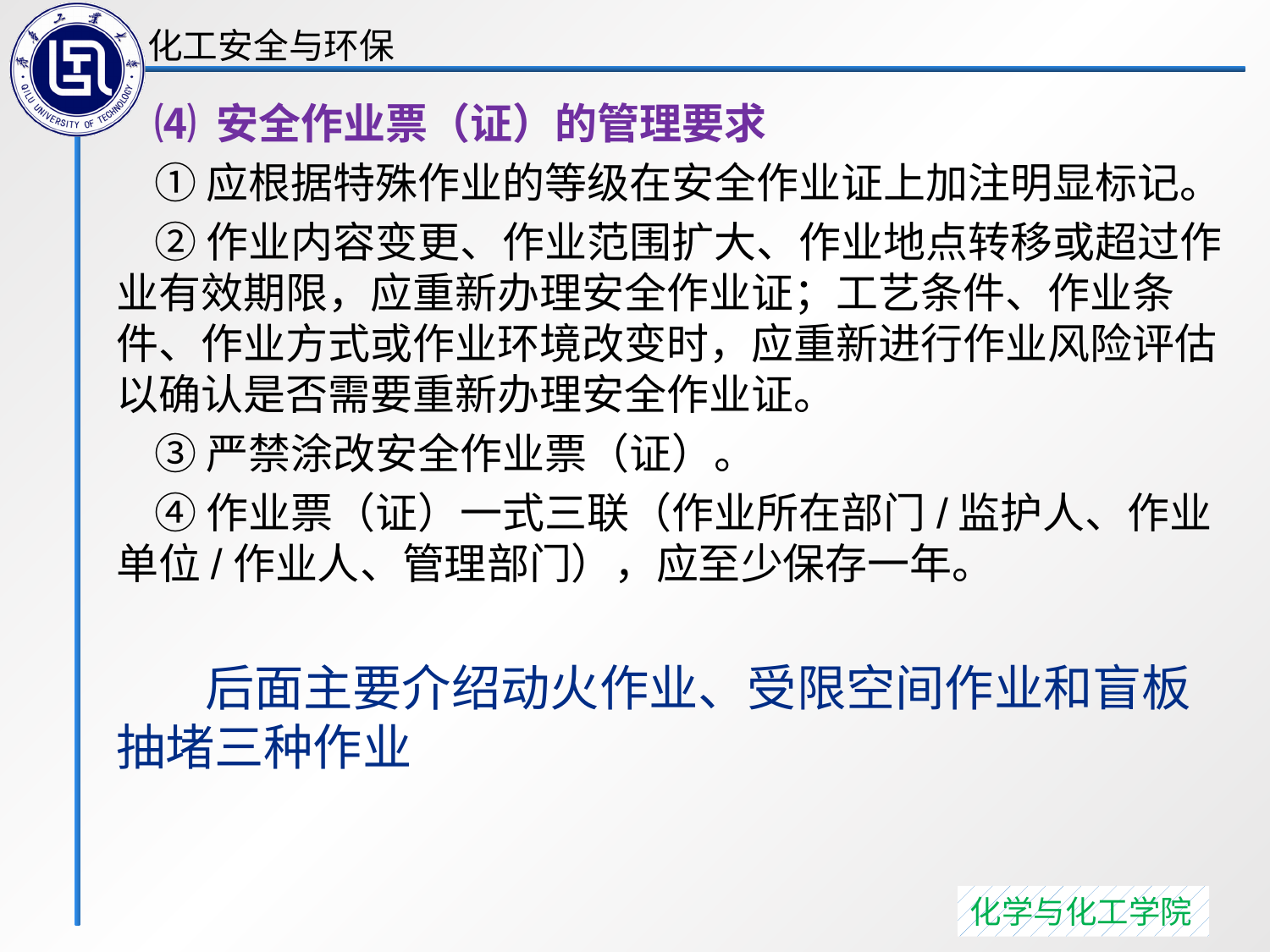

⑷ 安全作业票（证）的管理要求
    ①应根据特殊作业的等级在安全作业证上加注明显标记。
    ②作业内容变更、作业范围扩大、作业地点转移或超过作业有效期限，应重新办理安全作业证；工艺条件、作业条件、作业方式或作业环境改变时，应重新进行作业风险评估以确认是否需要重新办理安全作业证。
    ③严禁涂改安全作业票（证）。
    ④作业票（证）一式三联（作业所在部门/监护人、作业单位/作业人、管理部门），应至少保存一年。

       后面主要介绍动火作业、受限空间作业和盲板抽堵三种作业